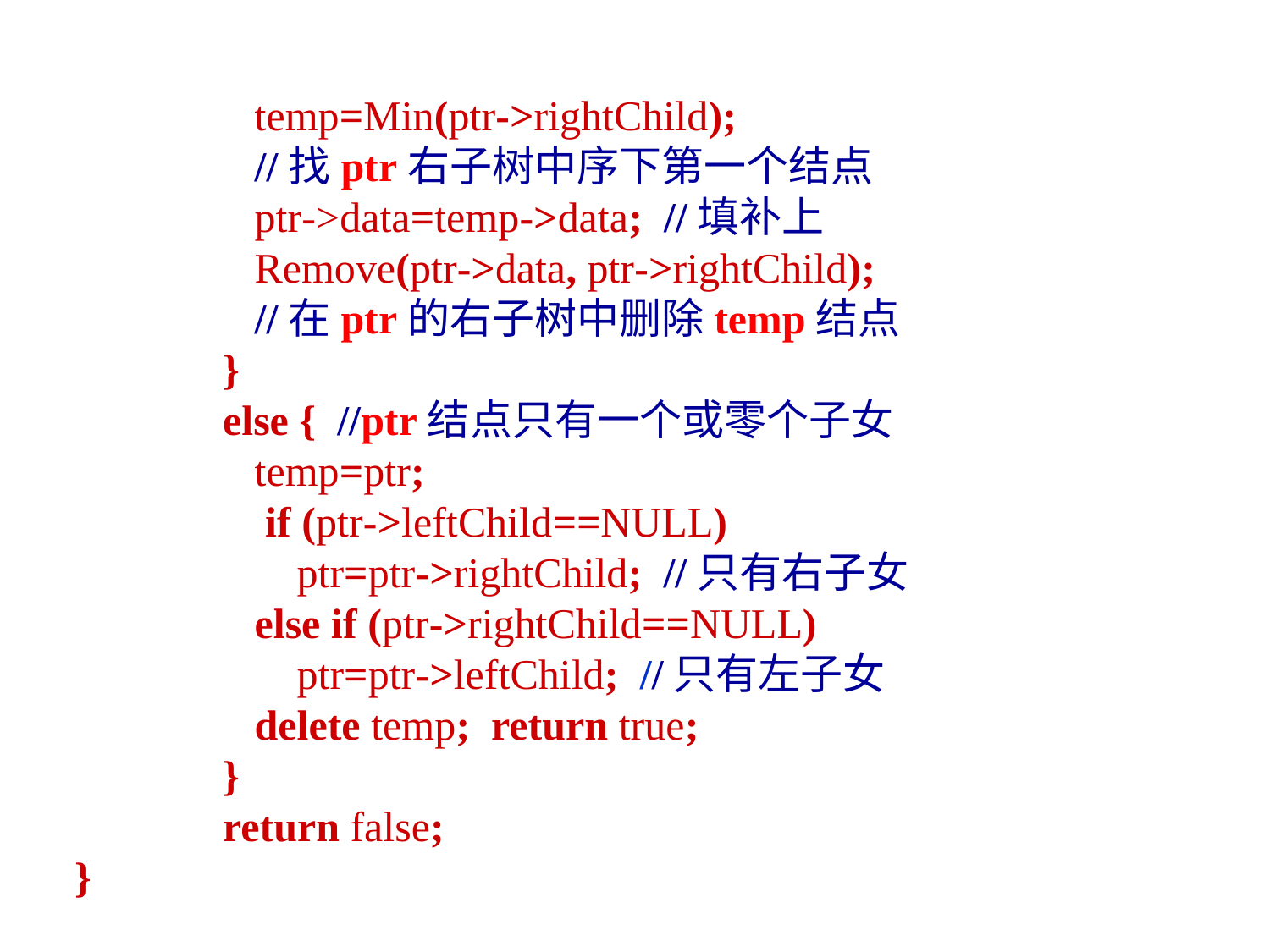

temp=Min(ptr->rightChild);
	     //找ptr右子树中序下第一个结点
                 ptr->data=temp->data;  //填补上
 	     Remove(ptr->data, ptr->rightChild);
   	     //在ptr的右子树中删除temp结点
              }
              else {  //ptr结点只有一个或零个子女
                 temp=ptr;
	      if (ptr->leftChild==NULL)
                     ptr=ptr->rightChild;  //只有右子女
                 else if (ptr->rightChild==NULL)
                     ptr=ptr->leftChild;  //只有左子女
                 delete temp;  return true;
              }
              return false;
}
#
104